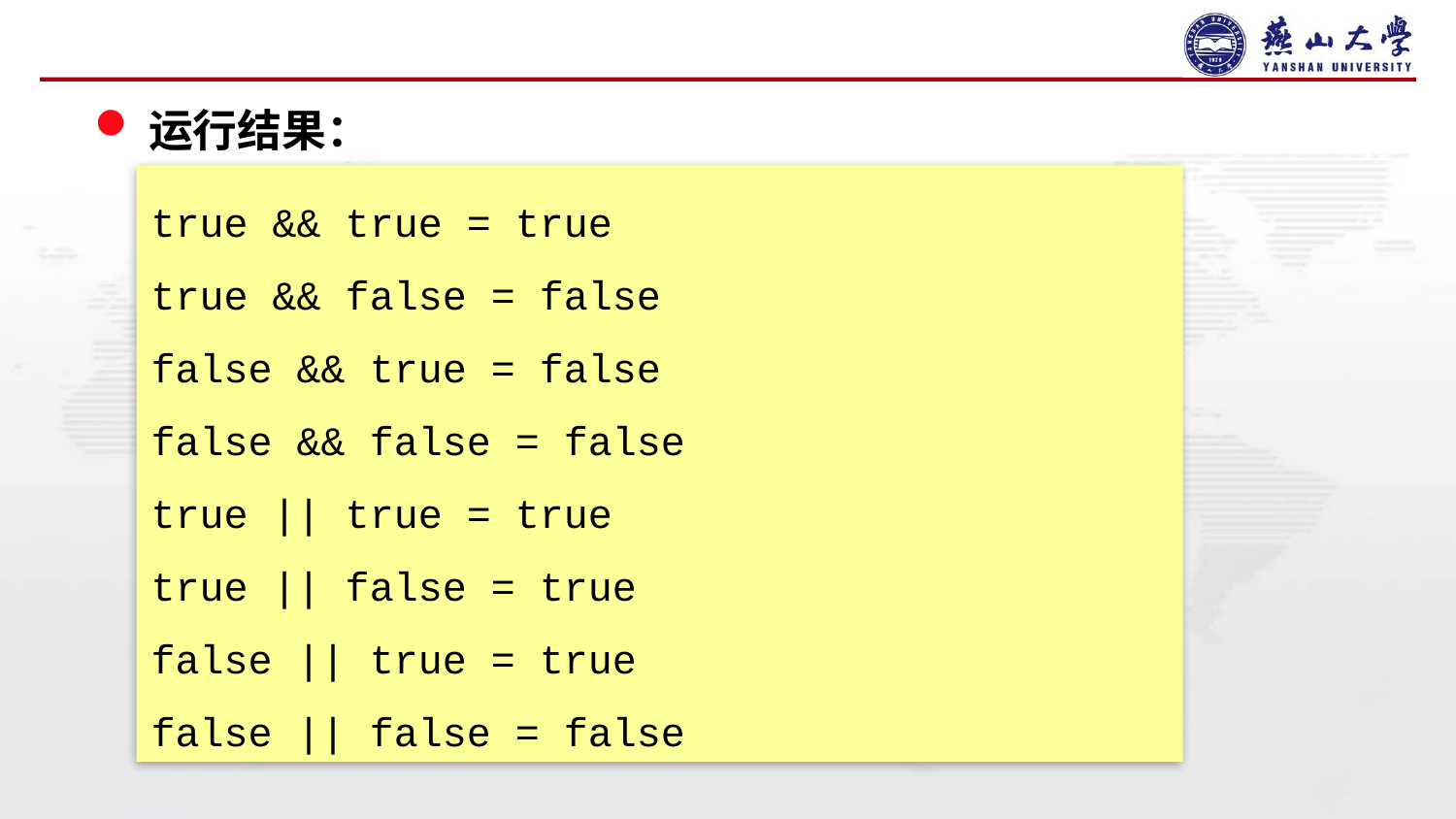

#
运行结果：

true && true = true
true && false = false
false && true = false
false && false = false
true || true = true
true || false = true
false || true = true
false || false = false